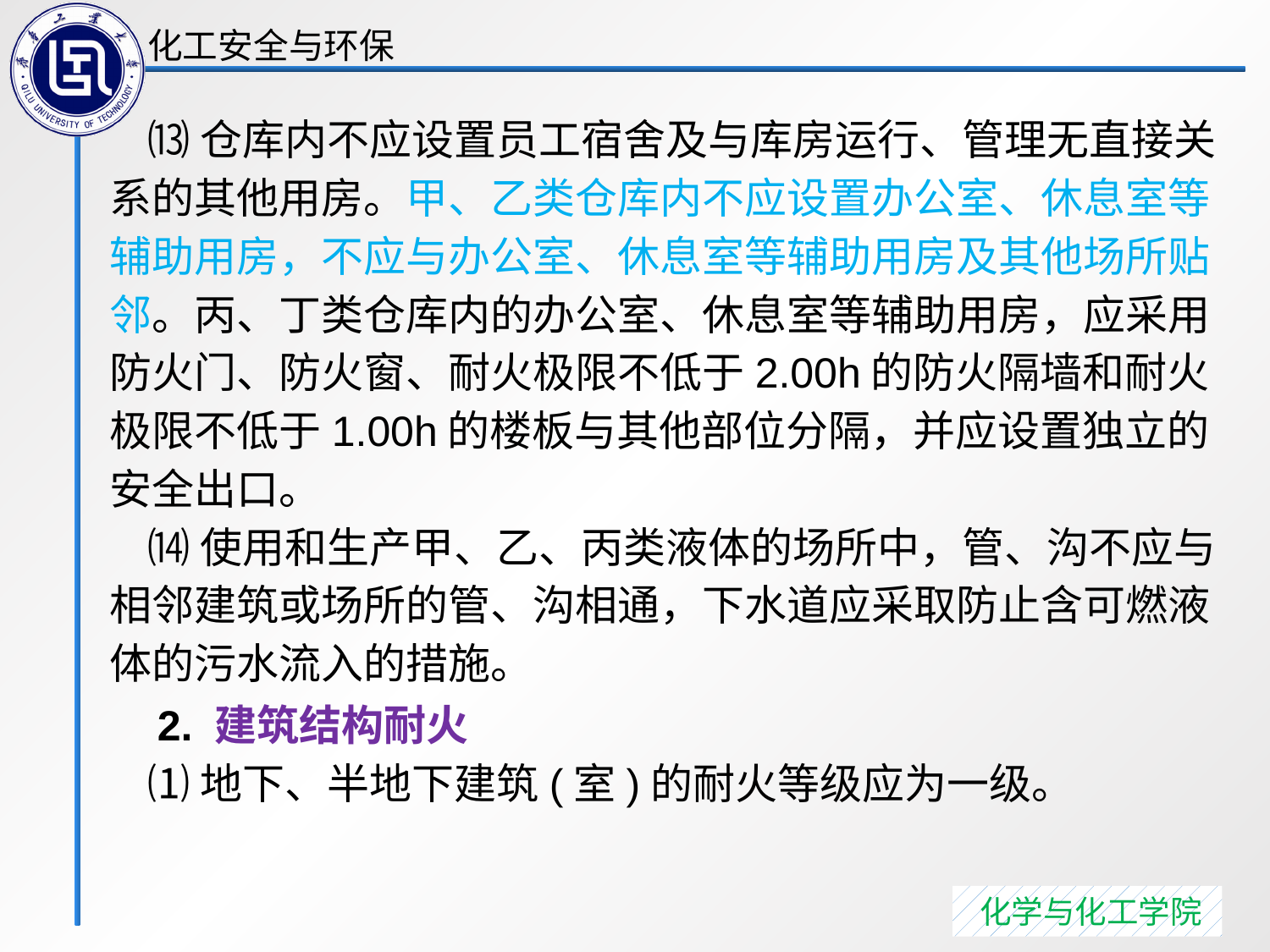

⒀仓库内不应设置员工宿舍及与库房运行、管理无直接关系的其他用房。甲、乙类仓库内不应设置办公室、休息室等辅助用房，不应与办公室、休息室等辅助用房及其他场所贴邻。丙、丁类仓库内的办公室、休息室等辅助用房，应采用防火门、防火窗、耐火极限不低于2.00h的防火隔墙和耐火极限不低于1.00h的楼板与其他部位分隔，并应设置独立的安全出口。
    ⒁使用和生产甲、乙、丙类液体的场所中，管、沟不应与相邻建筑或场所的管、沟相通，下水道应采取防止含可燃液体的污水流入的措施。
    2. 建筑结构耐火
    ⑴地下、半地下建筑(室)的耐火等级应为一级。